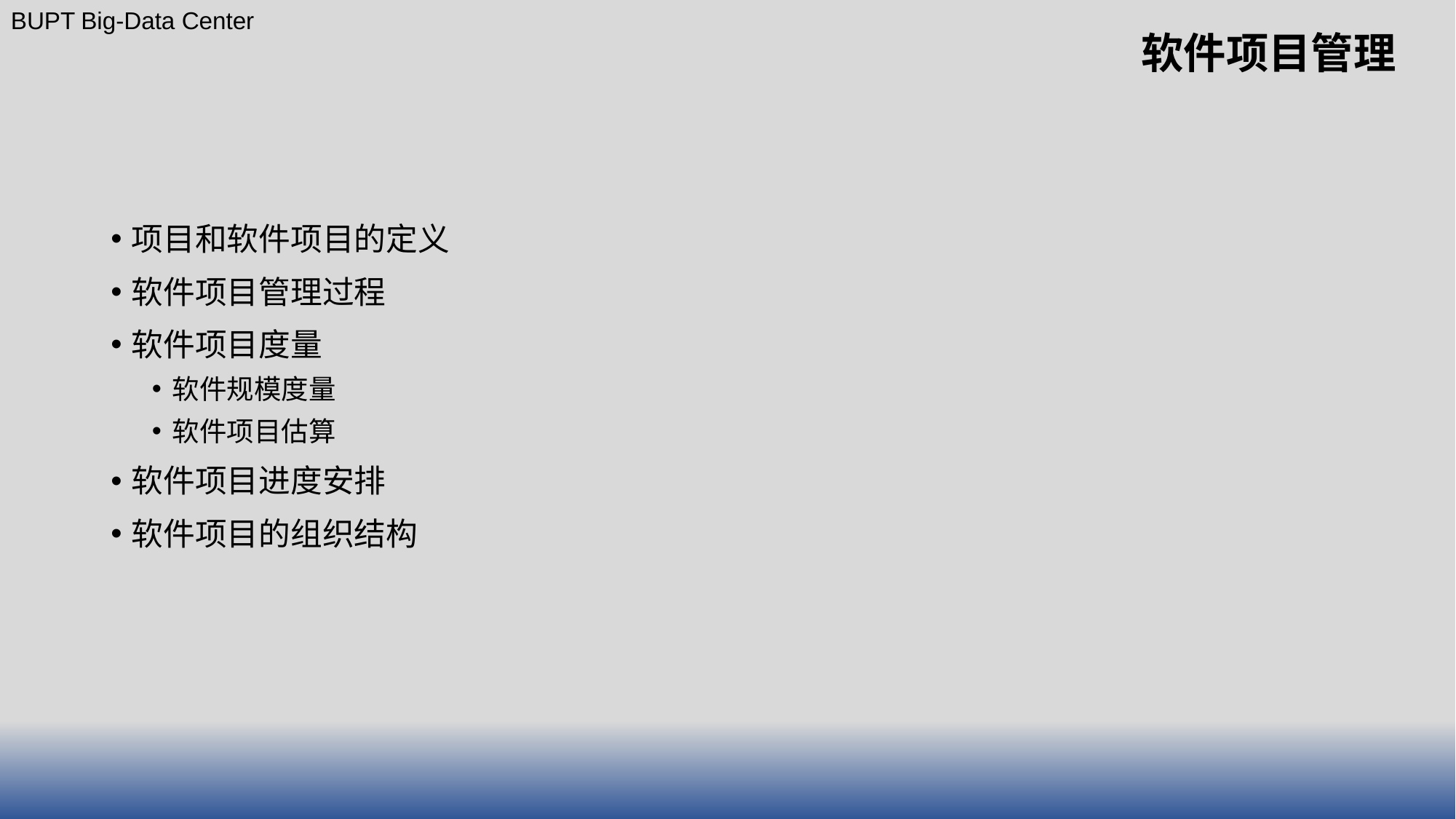

# 软件项目管理
项目和软件项目的定义
软件项目管理过程
软件项目度量
软件规模度量
软件项目估算
软件项目进度安排
软件项目的组织结构